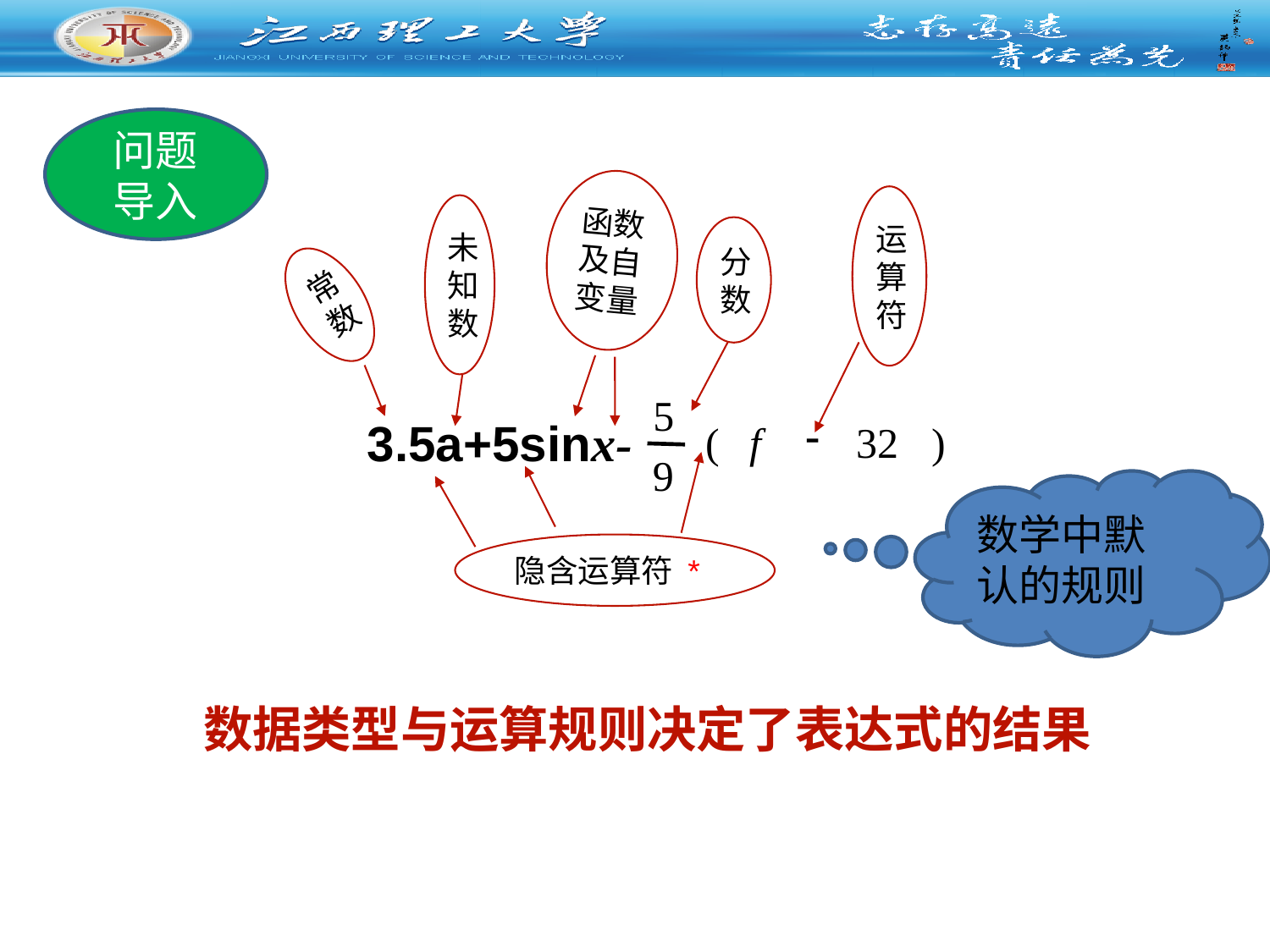

问题
导入
函数及自变量
运算符
未知数
分数
常数

5
−
(
f
32
)

9
3.5a+5sinx-

数学中默认的规则

隐含运算符 *
数据类型与运算规则决定了表达式的结果